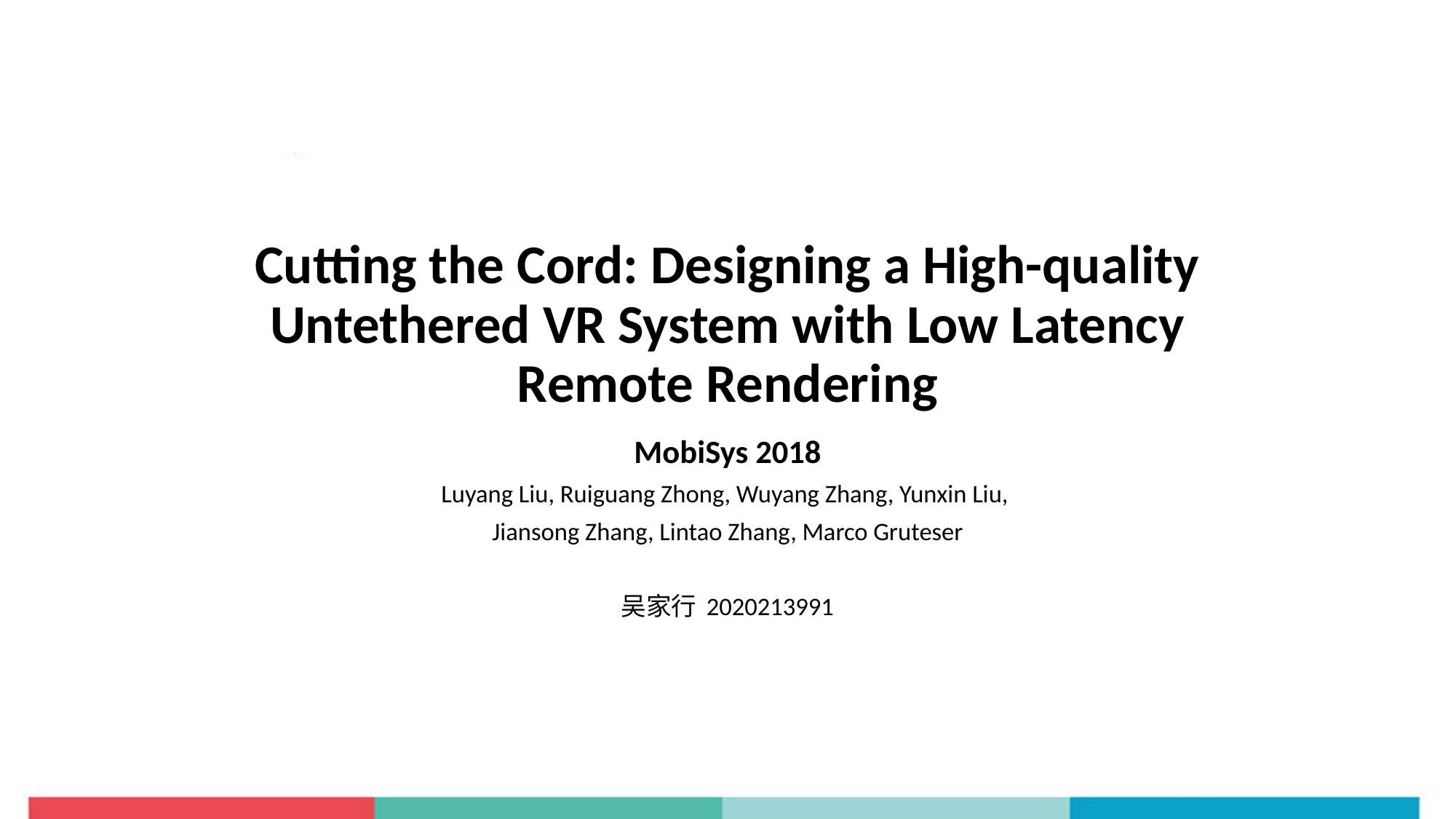

# Cutting the Cord: Designing a High-quality Untethered VR System with Low Latency Remote Rendering
MobiSys 2018
Luyang Liu, Ruiguang Zhong, Wuyang Zhang, Yunxin Liu,
Jiansong Zhang, Lintao Zhang, Marco Gruteser

吴家行 2020213991